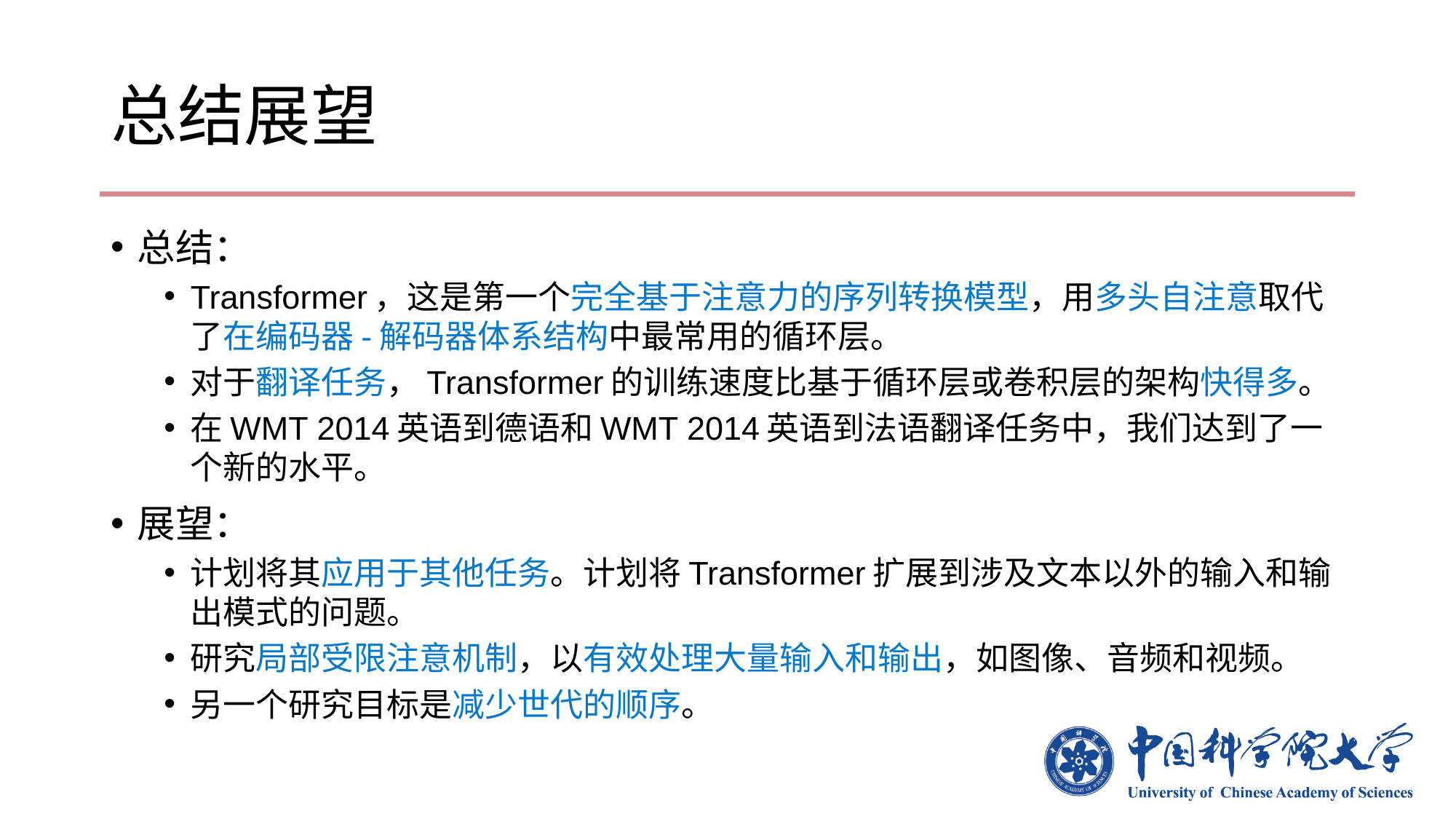

# 总结展望
总结：
Transformer，这是第一个完全基于注意力的序列转换模型，用多头自注意取代了在编码器-解码器体系结构中最常用的循环层。
对于翻译任务，Transformer的训练速度比基于循环层或卷积层的架构快得多。
在WMT 2014英语到德语和WMT 2014英语到法语翻译任务中，我们达到了一个新的水平。
展望：
计划将其应用于其他任务。计划将Transformer扩展到涉及文本以外的输入和输出模式的问题。
研究局部受限注意机制，以有效处理大量输入和输出，如图像、音频和视频。
另一个研究目标是减少世代的顺序。